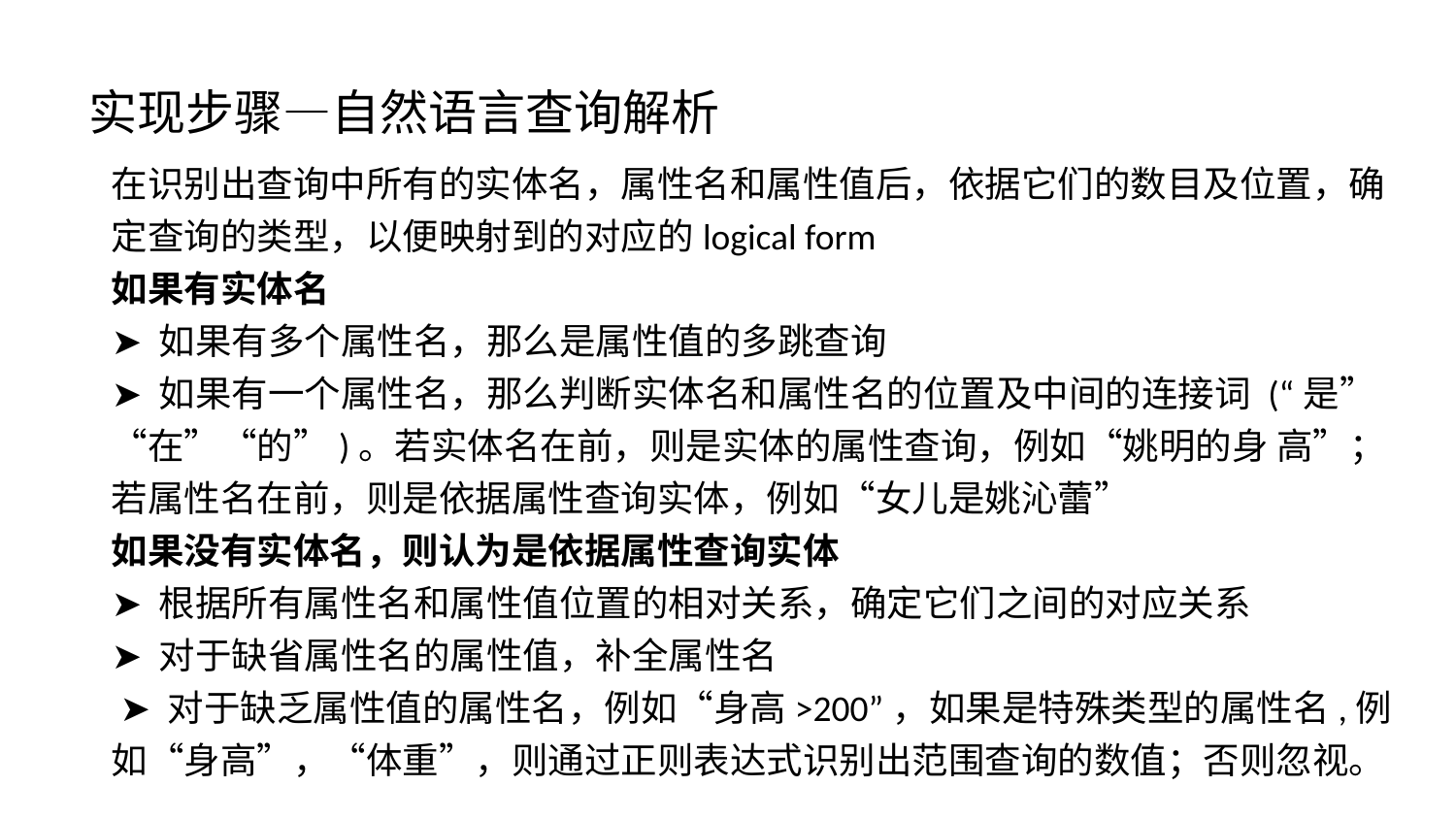

# 实现步骤—自然语言查询解析
在识别出查询中所有的实体名，属性名和属性值后，依据它们的数目及位置，确 定查询的类型，以便映射到的对应的logical form
如果有实体名
➤ 如果有多个属性名，那么是属性值的多跳查询
➤ 如果有一个属性名，那么判断实体名和属性名的位置及中间的连接词 (“是”“在”“的”)。若实体名在前，则是实体的属性查询，例如“姚明的身 高”；若属性名在前，则是依据属性查询实体，例如“女儿是姚沁蕾”
如果没有实体名，则认为是依据属性查询实体
➤ 根据所有属性名和属性值位置的相对关系，确定它们之间的对应关系
➤ 对于缺省属性名的属性值，补全属性名
 ➤ 对于缺乏属性值的属性名，例如“身高>200”，如果是特殊类型的属性名,例 如“身高”，“体重”，则通过正则表达式识别出范围查询的数值；否则忽视。